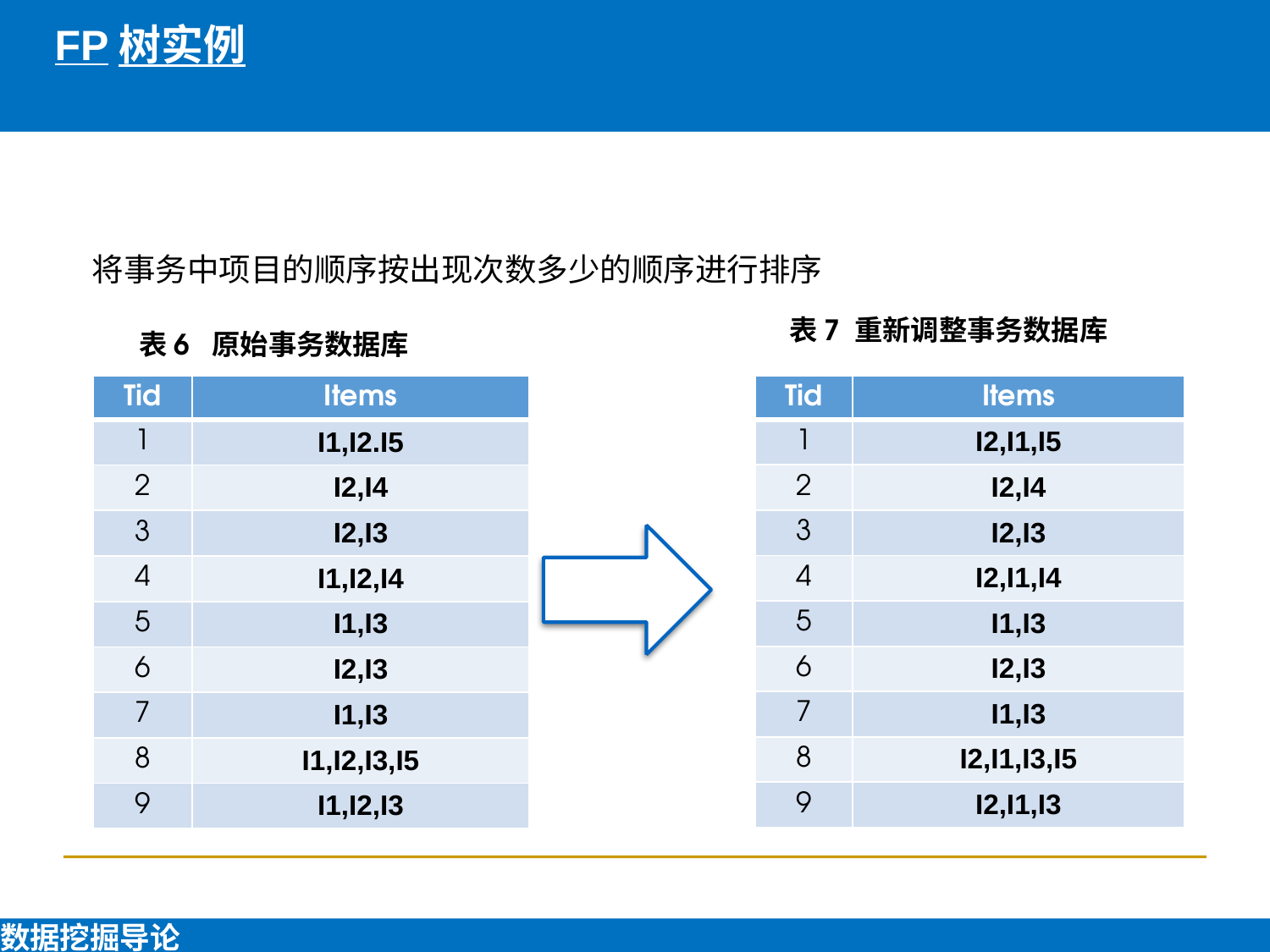

FP树实例
将事务中项目的顺序按出现次数多少的顺序进行排序
表7 重新调整事务数据库
表6  原始事务数据库
| Tid | Items |
| --- | --- |
| 1 | I1,I2.I5 |
| 2 | I2,I4 |
| 3 | I2,I3 |
| 4 | I1,I2,I4 |
| 5 | I1,I3 |
| 6 | I2,I3 |
| 7 | I1,I3 |
| 8 | I1,I2,I3,I5 |
| 9 | I1,I2,I3 |
| Tid | Items |
| --- | --- |
| 1 | I2,I1,I5 |
| 2 | I2,I4 |
| 3 | I2,I3 |
| 4 | I2,I1,I4 |
| 5 | I1,I3 |
| 6 | I2,I3 |
| 7 | I1,I3 |
| 8 | I2,I1,I3,I5 |
| 9 | I2,I1,I3 |